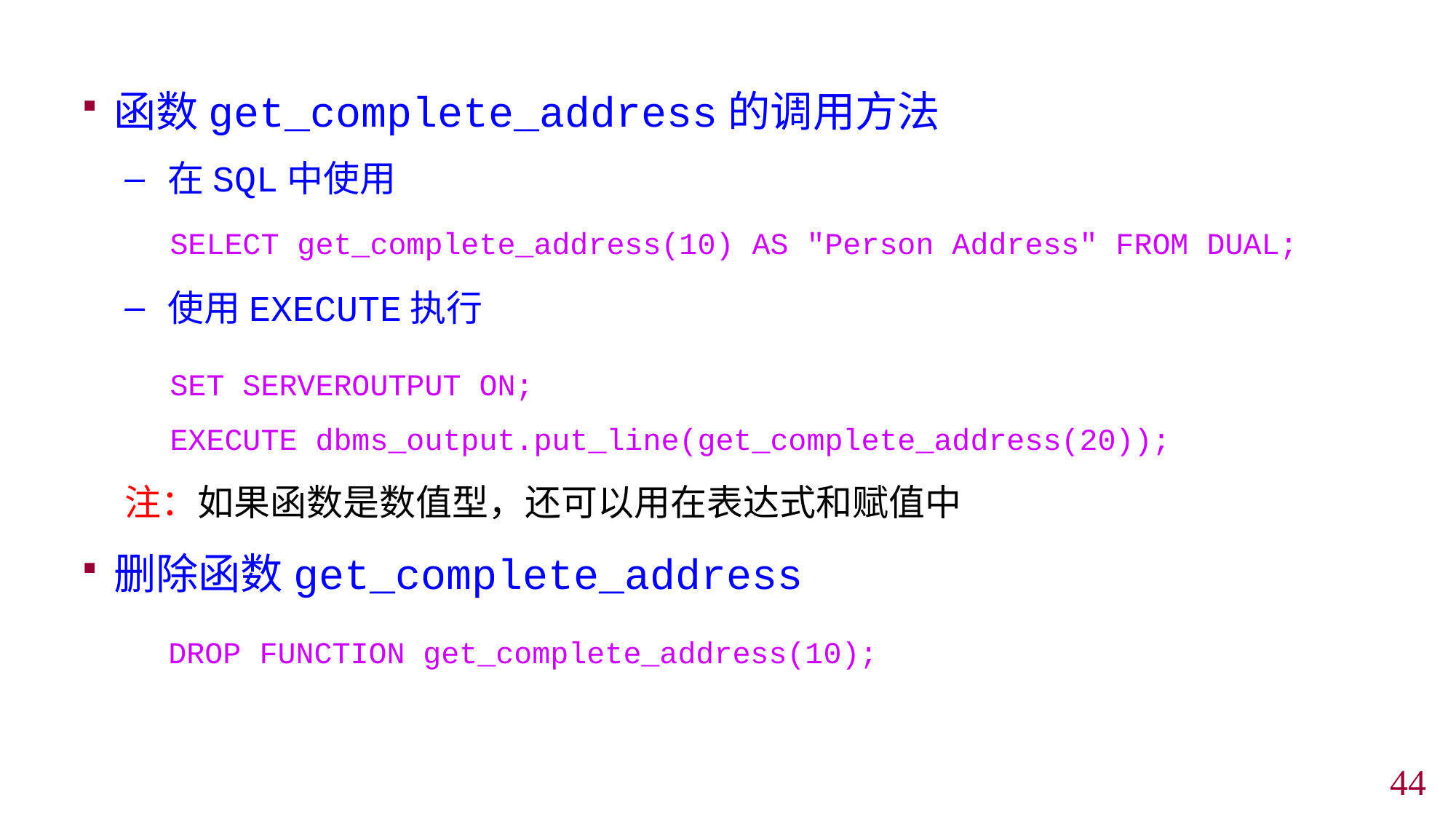

函数get_complete_address的调用方法
在SQL中使用

使用EXECUTE执行

注：如果函数是数值型，还可以用在表达式和赋值中
删除函数get_complete_address

SELECT get_complete_address(10) AS "Person Address" FROM DUAL;
SET SERVEROUTPUT ON;
EXECUTE dbms_output.put_line(get_complete_address(20));
DROP FUNCTION get_complete_address(10);
44